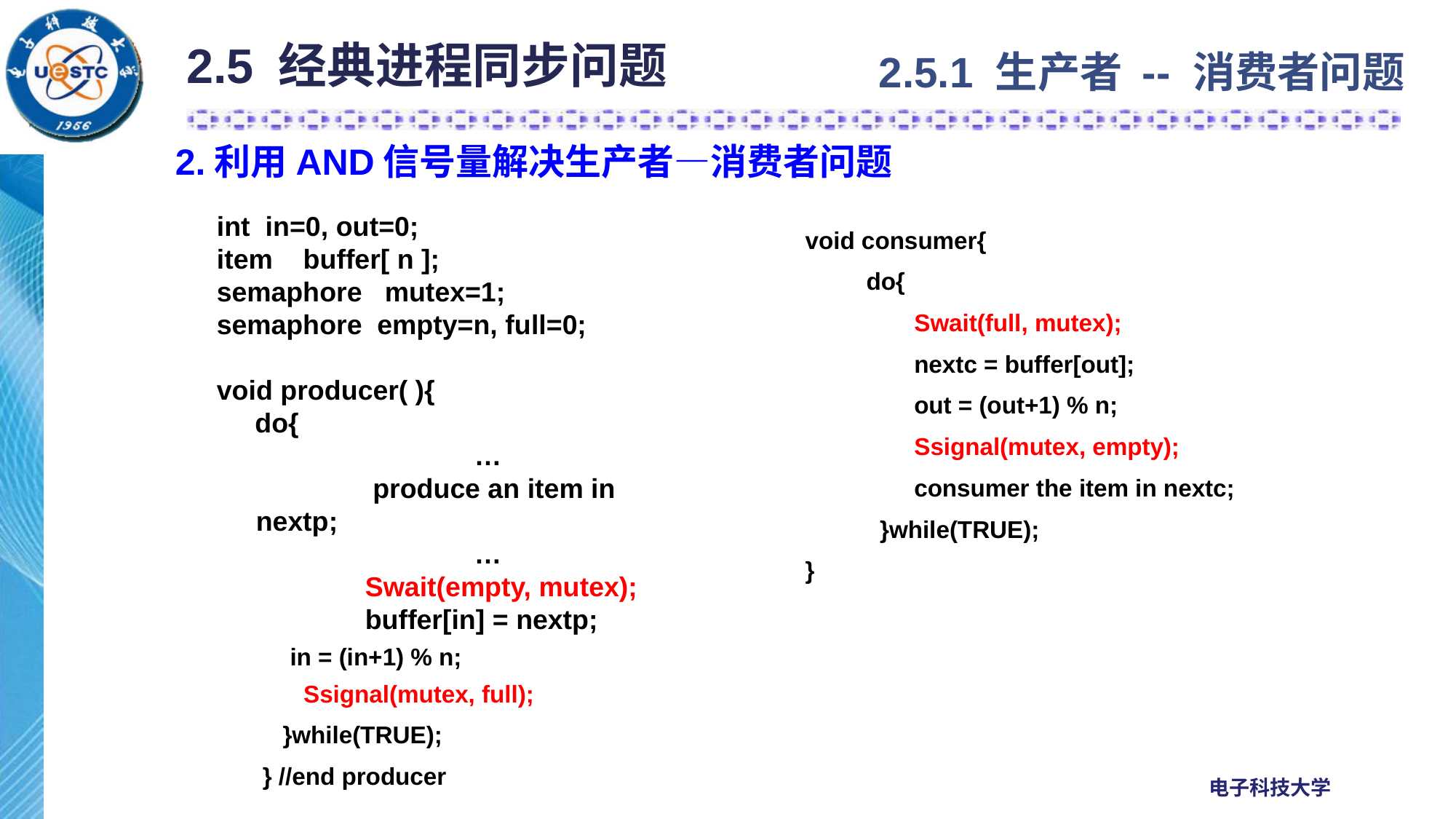

2.5 经典进程同步问题
2.5.1 生产者 -- 消费者问题
2.利用AND信号量解决生产者—消费者问题
  int  in=0, out=0;
  item    buffer[ n ];
  semaphore   mutex=1;
  semaphore  empty=n, full=0;

  void producer( ){
       do{
			…
		 produce an item in nextp;
			…
		Swait(empty, mutex);
		buffer[in] = nextp;
 in = (in+1) % n;
   Ssignal(mutex, full);
      }while(TRUE);
   } //end producer

void consumer{
   do{
	   Swait(full, mutex);
	   nextc = buffer[out];
	   out = (out+1) % n;
	   Ssignal(mutex, empty);
	   consumer the item in nextc;
     }while(TRUE);
}